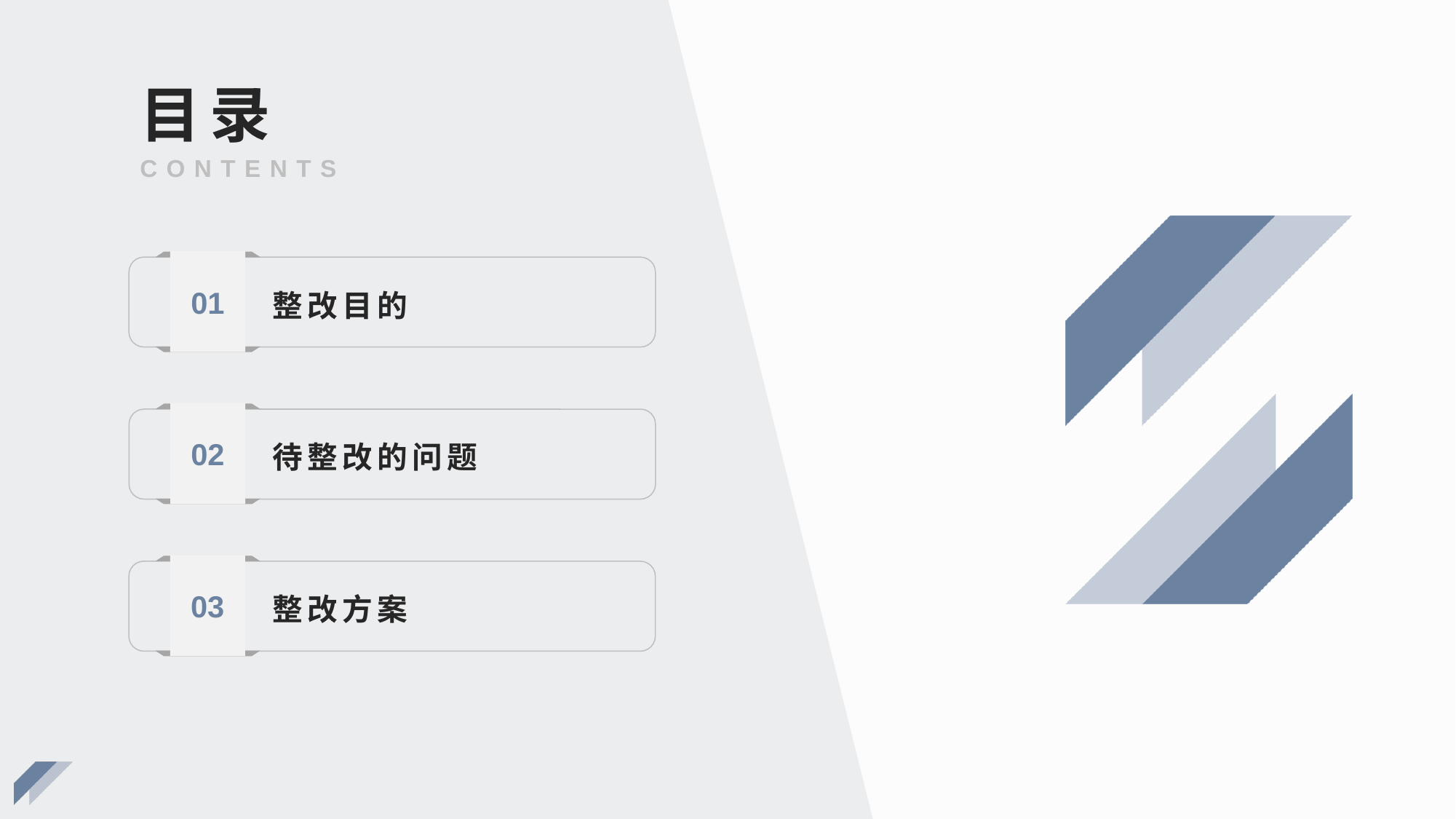

目录
CONTENTS
01

整改目的

02

待整改的问题

03

整改方案